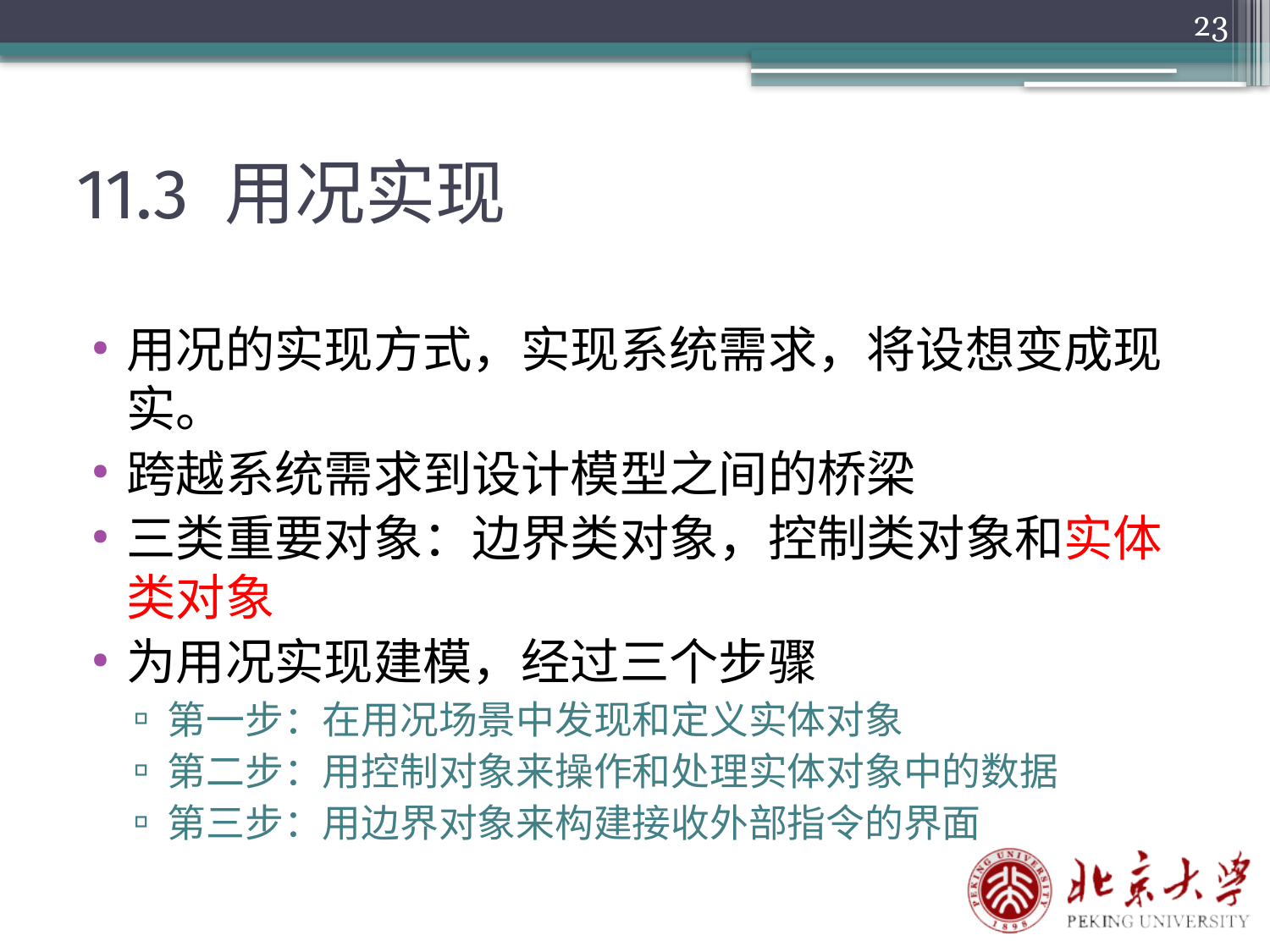

23
# 11.3 用况实现
用况的实现方式，实现系统需求，将设想变成现实。
跨越系统需求到设计模型之间的桥梁
三类重要对象：边界类对象，控制类对象和实体类对象
为用况实现建模，经过三个步骤
第一步：在用况场景中发现和定义实体对象
第二步：用控制对象来操作和处理实体对象中的数据
第三步：用边界对象来构建接收外部指令的界面